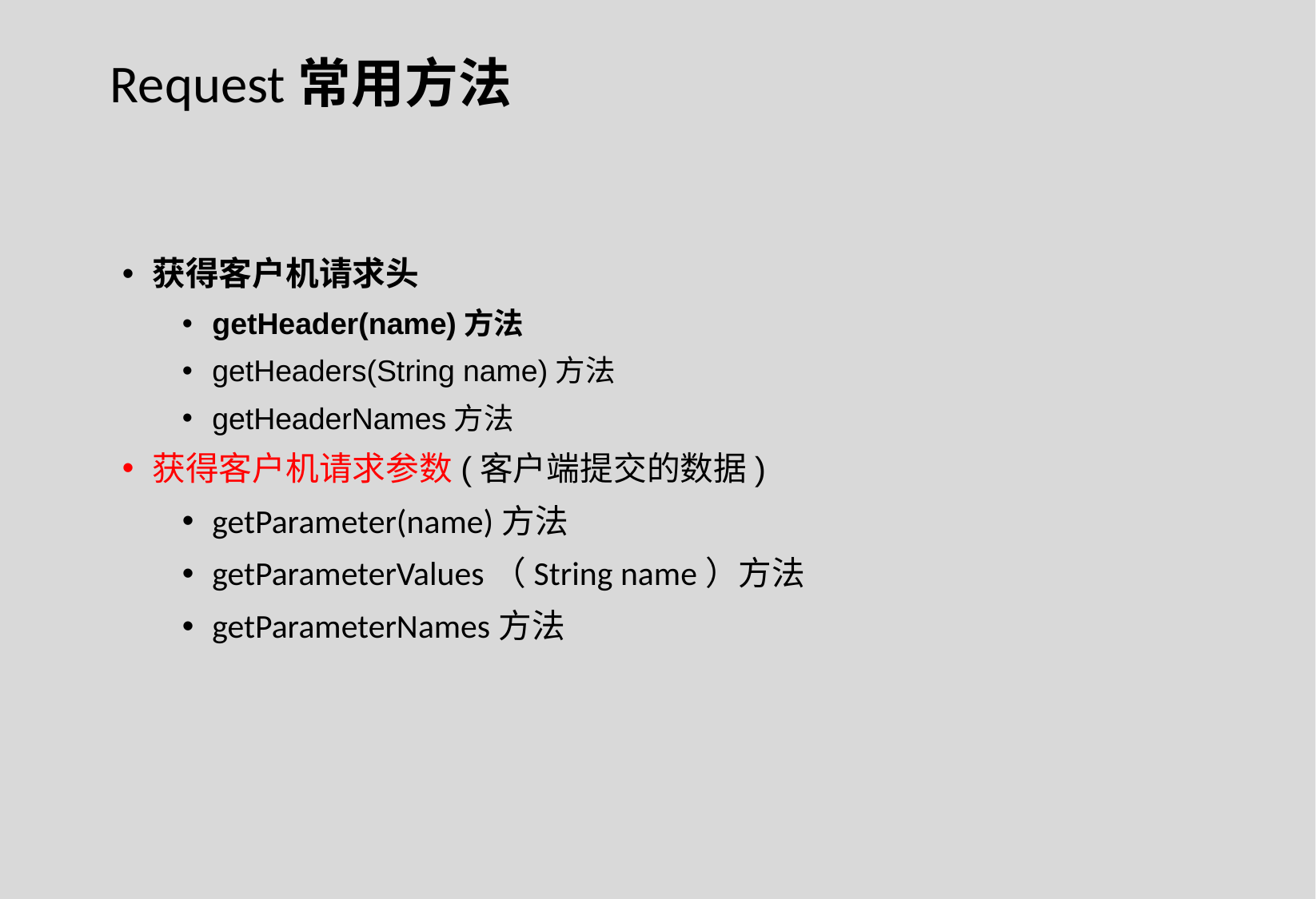

Request常用方法
获得客户机请求头
getHeader(name)方法
getHeaders(String name)方法
getHeaderNames方法
获得客户机请求参数(客户端提交的数据)
getParameter(name)方法
getParameterValues（String name）方法
getParameterNames方法